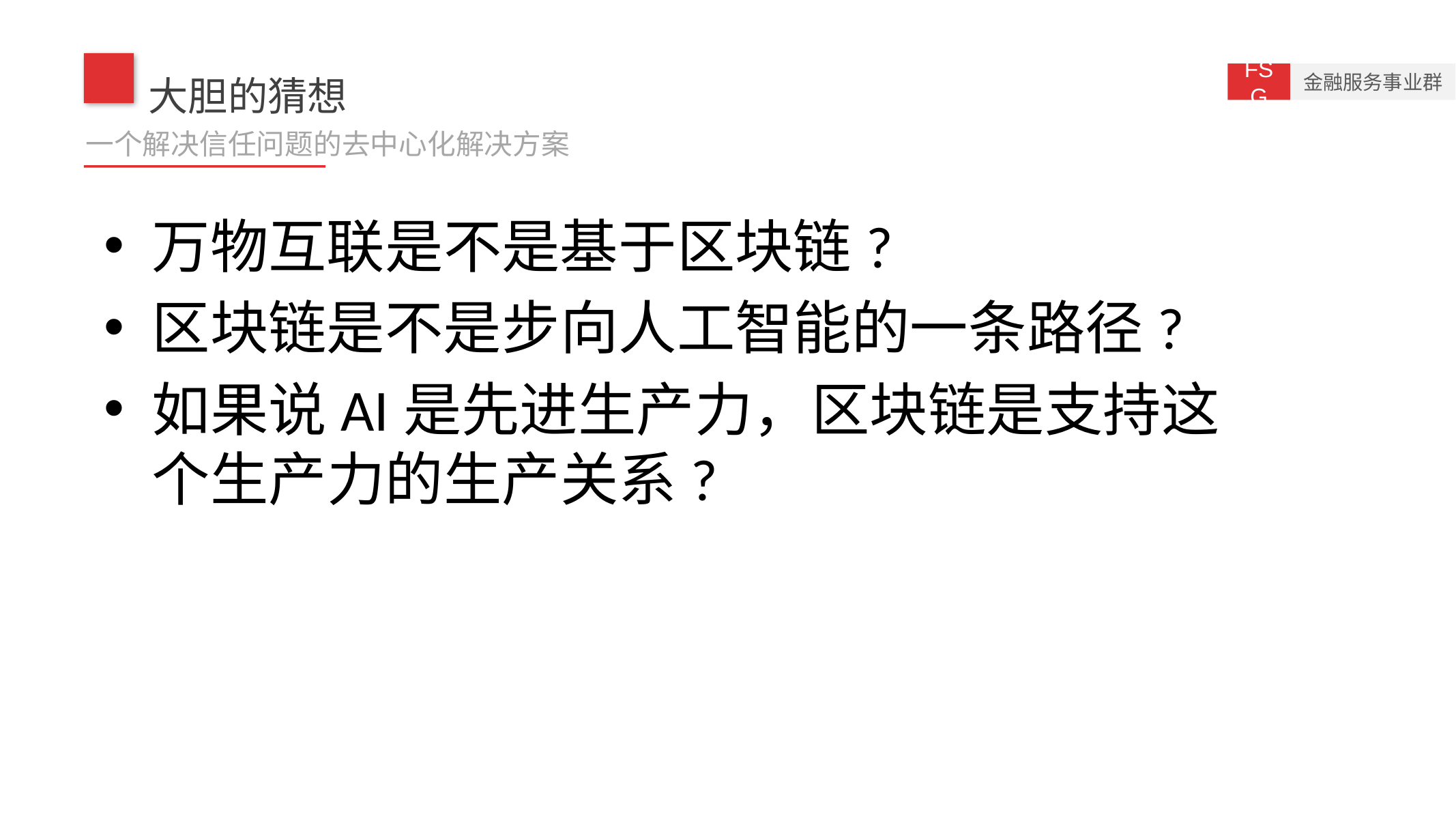

大胆的猜想

一个解决信任问题的去中心化解决方案

万物互联是不是基于区块链?
区块链是不是步向人工智能的一条路径?
如果说AI是先进生产力，区块链是支持这个生产力的生产关系?